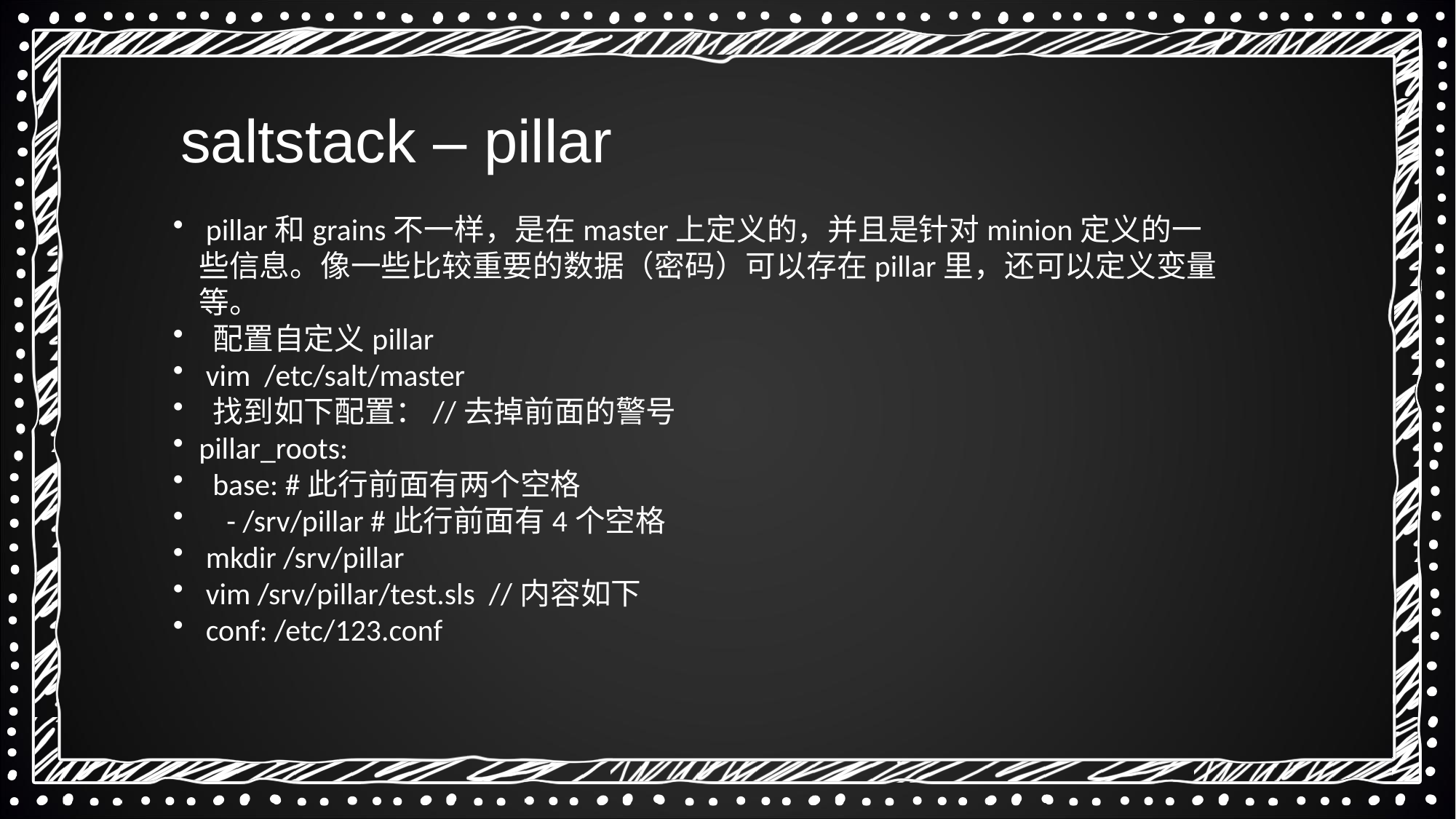

saltstack – pillar
 pillar和grains不一样，是在master上定义的，并且是针对minion定义的一些信息。像一些比较重要的数据（密码）可以存在pillar里，还可以定义变量等。
 配置自定义pillar
 vim  /etc/salt/master
 找到如下配置：//去掉前面的警号
pillar_roots:
  base: #此行前面有两个空格
    - /srv/pillar #此行前面有4个空格
 mkdir /srv/pillar
 vim /srv/pillar/test.sls  //内容如下
 conf: /etc/123.conf